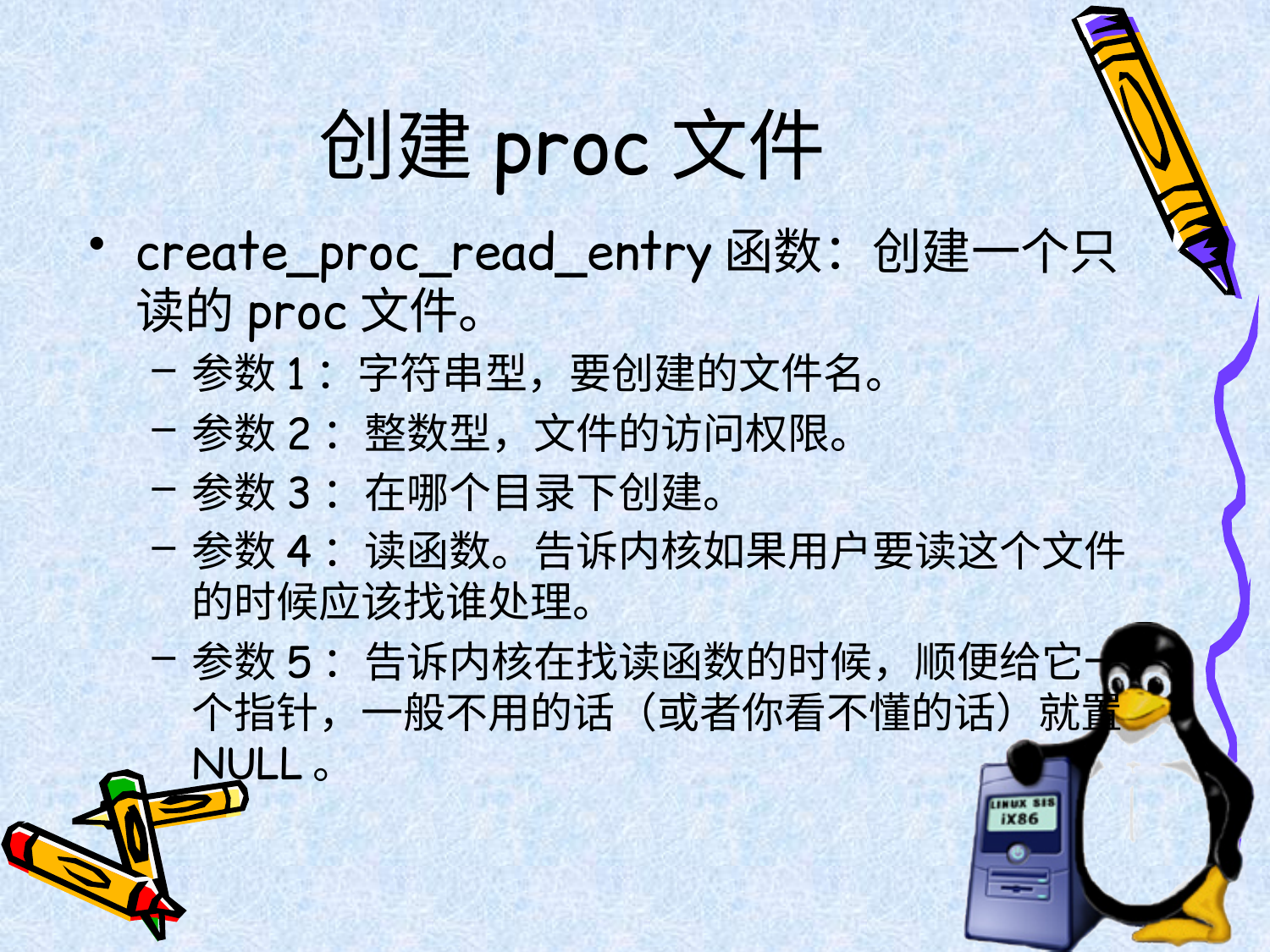

# 创建proc文件
create_proc_read_entry函数：创建一个只读的proc文件。
参数1：字符串型，要创建的文件名。
参数2：整数型，文件的访问权限。
参数3：在哪个目录下创建。
参数4：读函数。告诉内核如果用户要读这个文件的时候应该找谁处理。
参数5：告诉内核在找读函数的时候，顺便给它一个指针，一般不用的话（或者你看不懂的话）就置NULL。